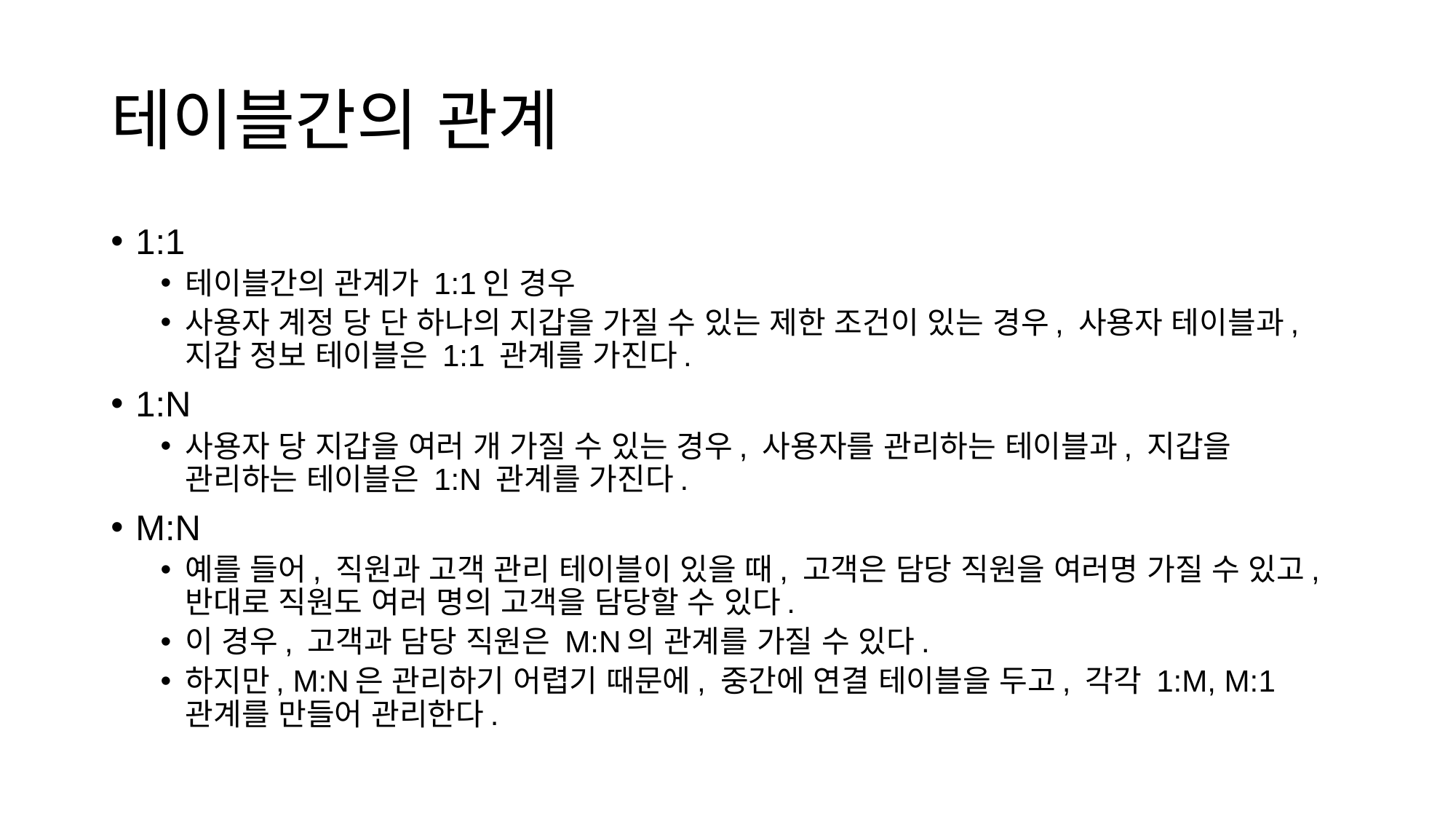

# 테이블간의 관계
1:1
테이블간의 관계가 1:1인 경우
사용자 계정 당 단 하나의 지갑을 가질 수 있는 제한 조건이 있는 경우, 사용자 테이블과, 지갑 정보 테이블은 1:1 관계를 가진다.
1:N
사용자 당 지갑을 여러 개 가질 수 있는 경우, 사용자를 관리하는 테이블과, 지갑을 관리하는 테이블은 1:N 관계를 가진다.
M:N
예를 들어, 직원과 고객 관리 테이블이 있을 때, 고객은 담당 직원을 여러명 가질 수 있고, 반대로 직원도 여러 명의 고객을 담당할 수 있다.
이 경우, 고객과 담당 직원은 M:N의 관계를 가질 수 있다.
하지만, M:N은 관리하기 어렵기 때문에, 중간에 연결 테이블을 두고, 각각 1:M, M:1 관계를 만들어 관리한다.